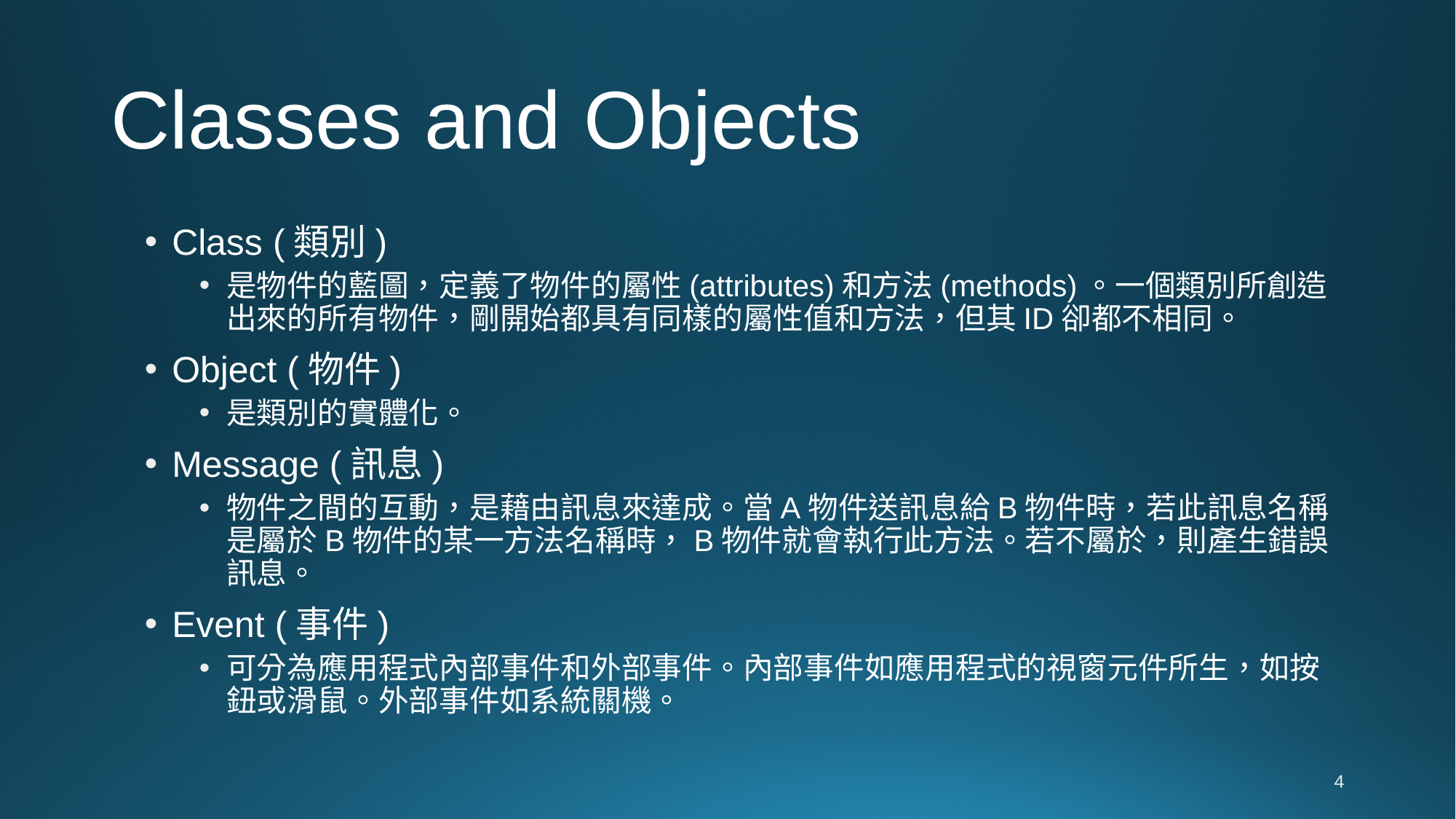

Classes and Objects
Class (類別)
是物件的藍圖，定義了物件的屬性(attributes)和方法(methods)。一個類別所創造出來的所有物件，剛開始都具有同樣的屬性值和方法，但其ID卻都不相同。
Object (物件)
是類別的實體化。
Message (訊息)
物件之間的互動，是藉由訊息來達成。當A物件送訊息給B物件時，若此訊息名稱是屬於B物件的某一方法名稱時，B物件就會執行此方法。若不屬於，則產生錯誤訊息。
Event (事件)
可分為應用程式內部事件和外部事件。內部事件如應用程式的視窗元件所生，如按鈕或滑鼠。外部事件如系統關機。
4